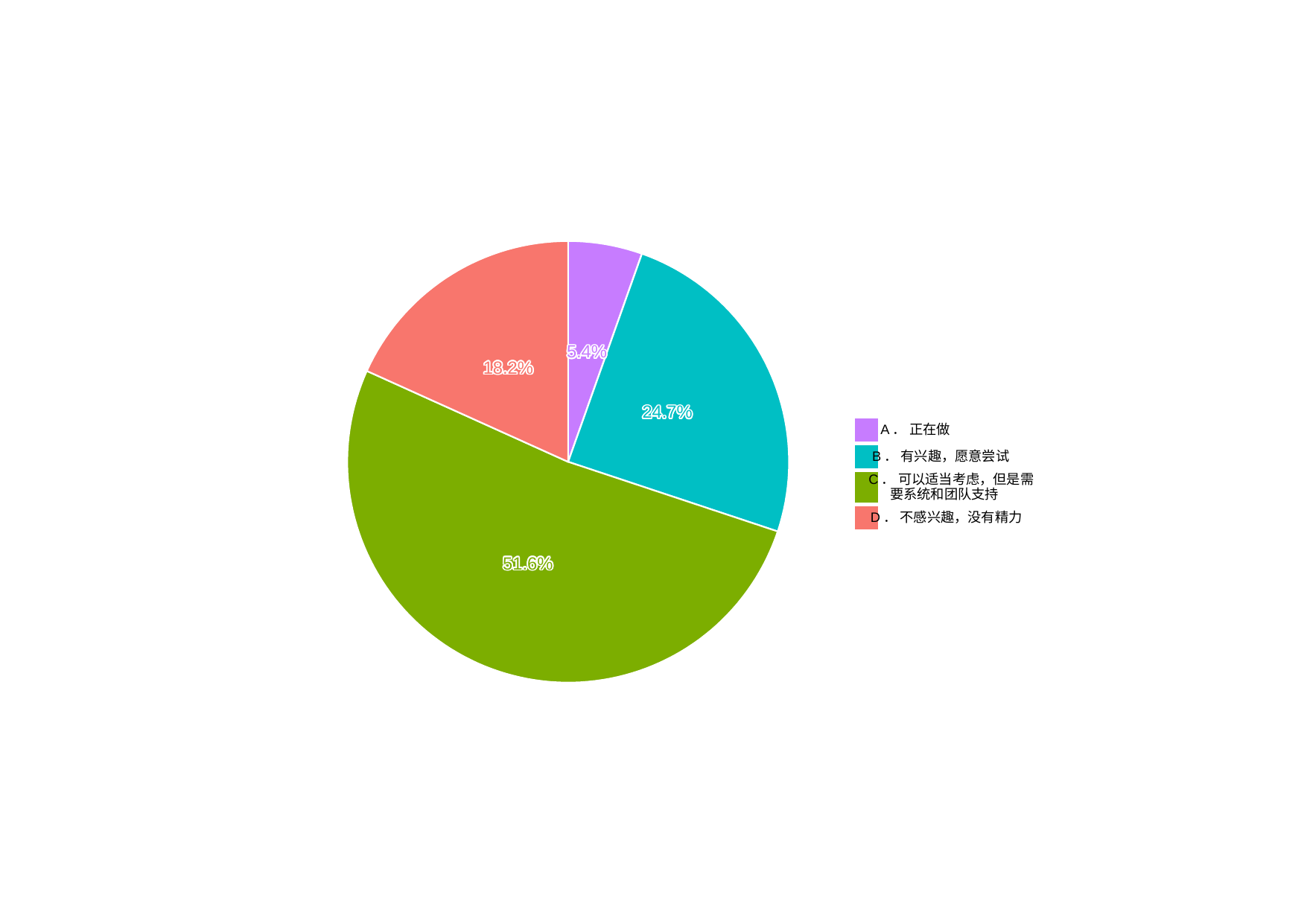

5.4%
5.4%
5.4%
5.4%
5.4%
5.4%
5.4%
5.4%
5.4%
5.4%
5.4%
5.4%
5.4%
5.4%
5.4%
5.4%
5.4%
18.2%
18.2%
18.2%
18.2%
18.2%
18.2%
18.2%
18.2%
18.2%
18.2%
18.2%
18.2%
18.2%
18.2%
18.2%
18.2%
18.2%

24.7%
24.7%
24.7%
24.7%
24.7%
24.7%
24.7%
24.7%
24.7%
24.7%
24.7%
24.7%
24.7%
24.7%
24.7%
24.7%
24.7%

A． 正在做

B． 有兴趣，愿意尝试

C． 可以适当考虑，但是需
    要系统和团队支持

D． 不感兴趣，没有精力
51.6%
51.6%
51.6%
51.6%
51.6%
51.6%
51.6%
51.6%
51.6%
51.6%
51.6%
51.6%
51.6%
51.6%
51.6%
51.6%
51.6%